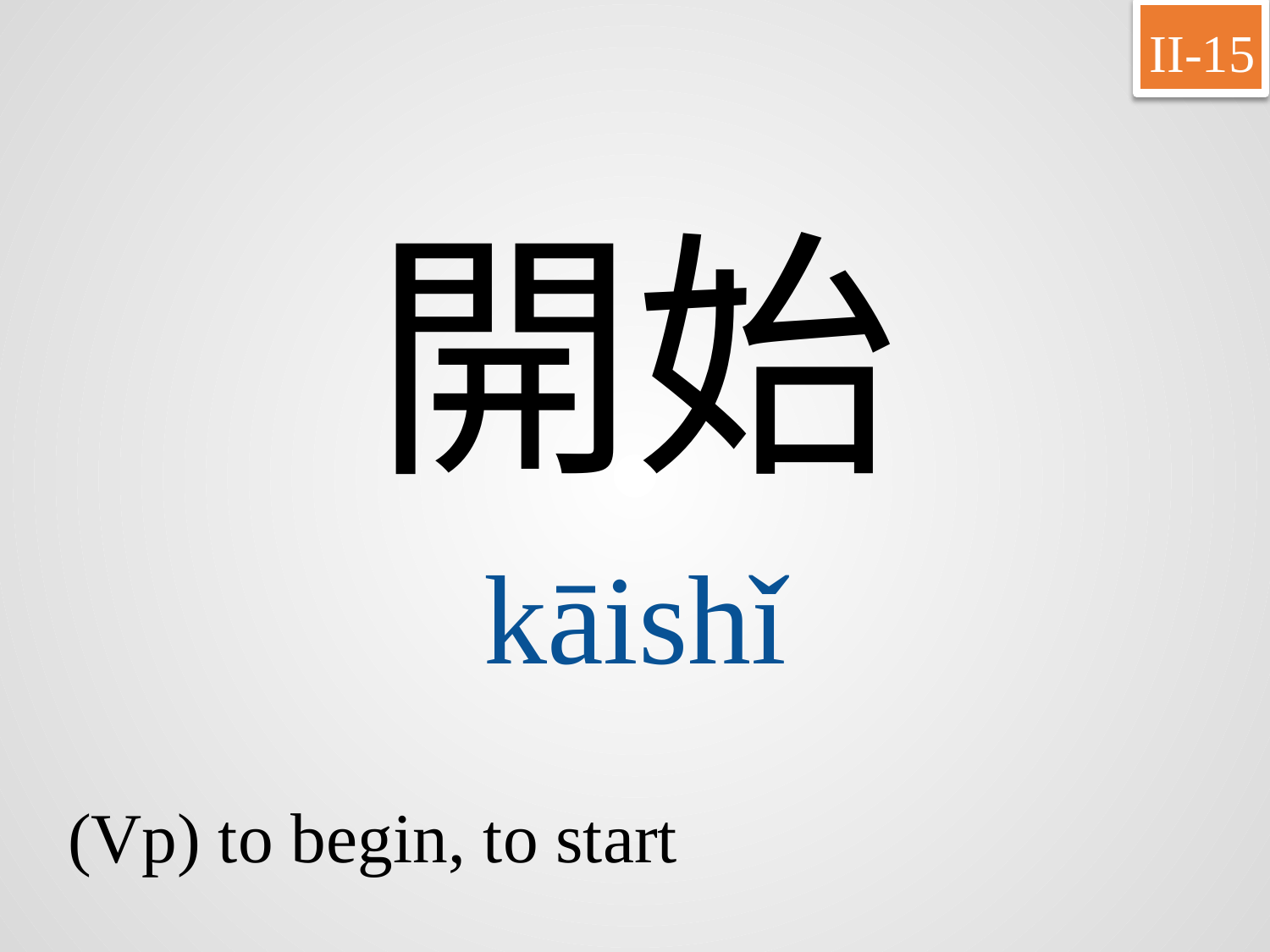

II-15

開始
kāishǐ
(Vp) to begin, to start